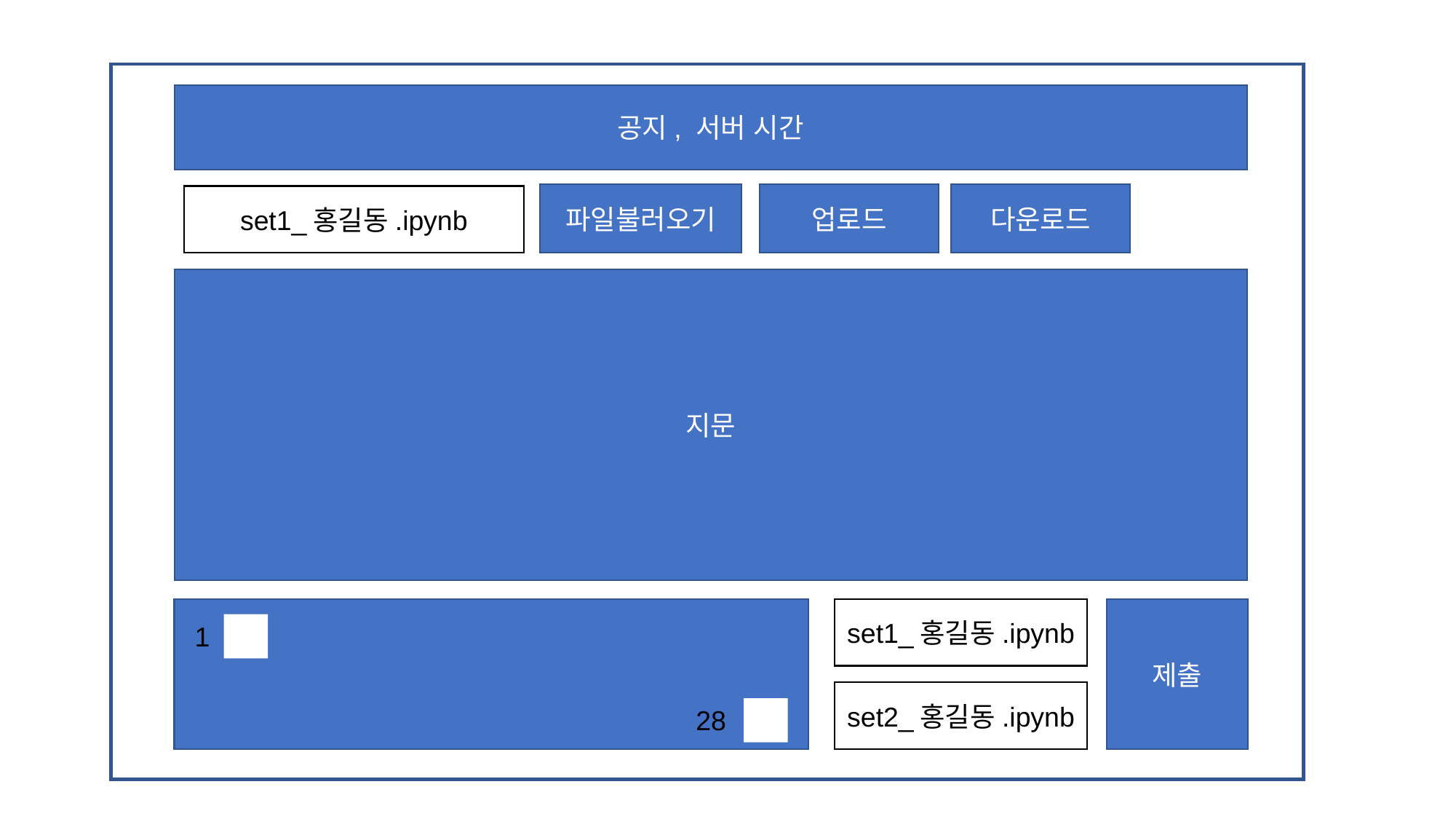

공지, 서버 시간
파일불러오기
업로드
다운로드
set1_홍길동.ipynb
지문
set1_홍길동.ipynb
제출

1

set2_홍길동.ipynb
28